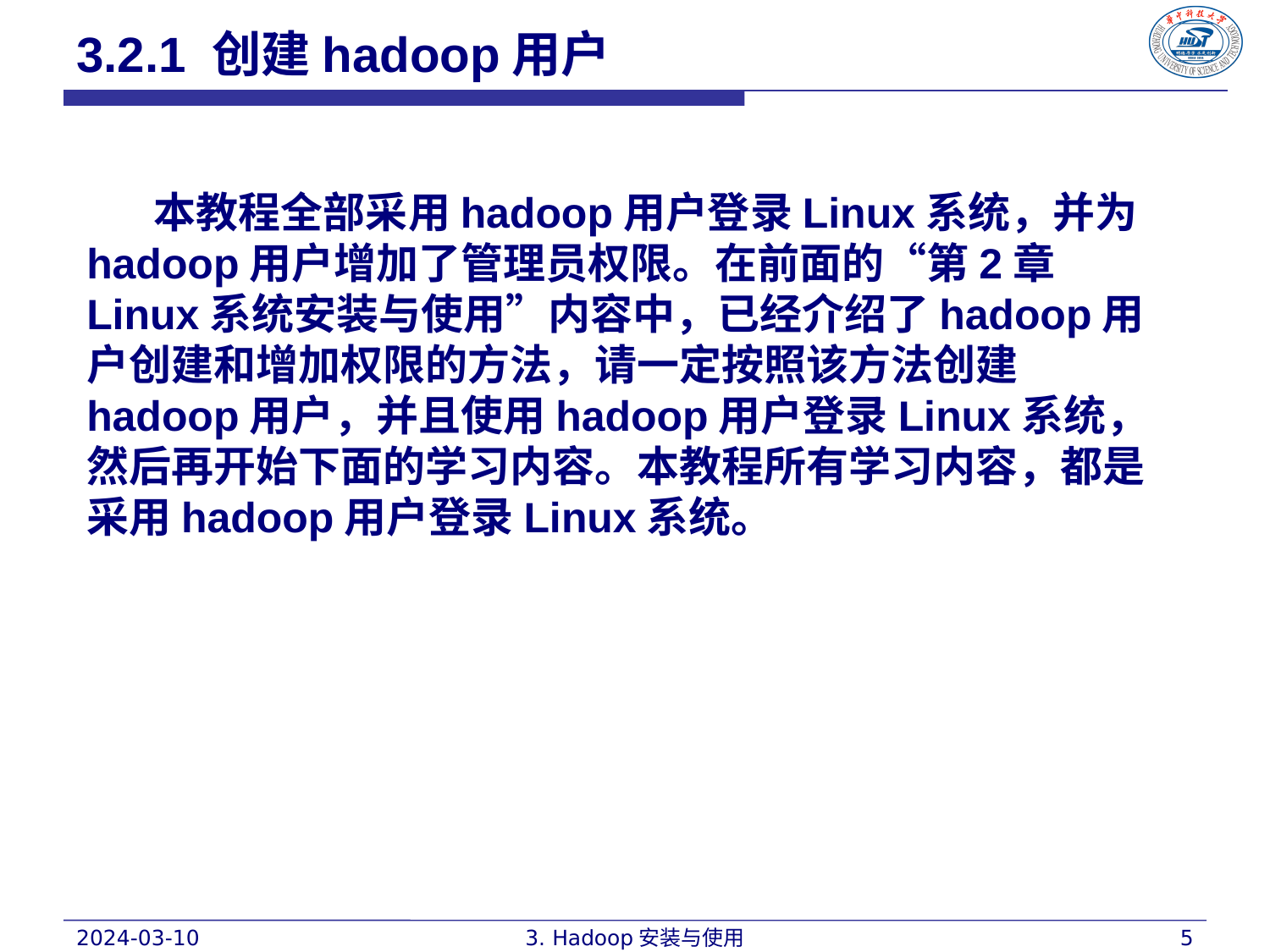

3.2.1 创建hadoop用户
      本教程全部采用hadoop用户登录Linux系统，并为hadoop用户增加了管理员权限。在前面的“第2章 Linux系统安装与使用”内容中，已经介绍了hadoop用户创建和增加权限的方法，请一定按照该方法创建hadoop用户，并且使用hadoop用户登录Linux系统，然后再开始下面的学习内容。本教程所有学习内容，都是采用hadoop用户登录Linux系统。
2024-03-10
3. Hadoop安装与使用
5